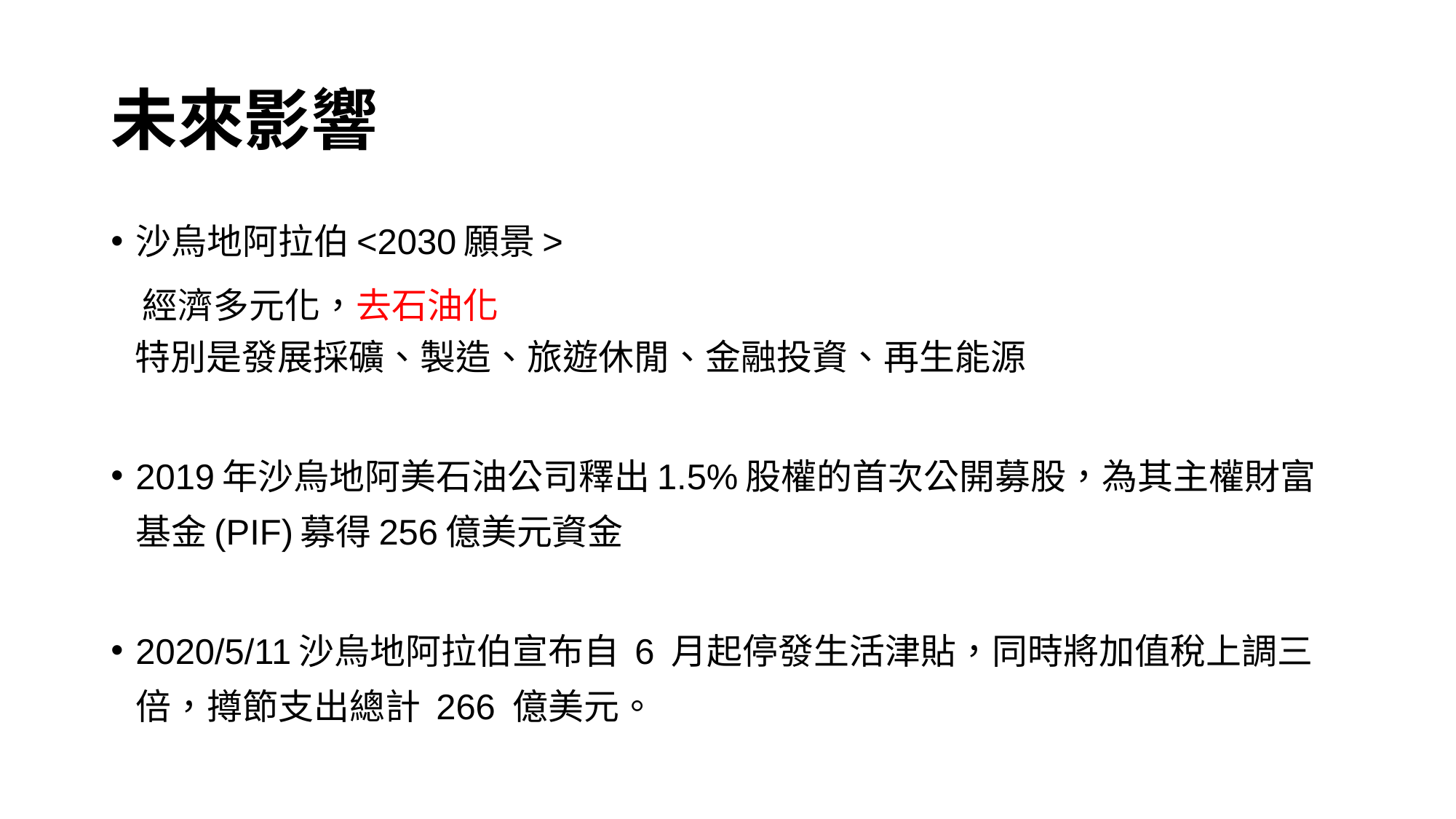

# 未來影響
沙烏地阿拉伯<2030願景>
   經濟多元化，去石油化
   特別是發展採礦、製造、旅遊休閒、金融投資、再生能源

2019年沙烏地阿美石油公司釋出1.5%股權的首次公開募股，為其主權財富基金(PIF)募得256億美元資金

2020/5/11沙烏地阿拉伯宣布自 6 月起停發生活津貼，同時將加值稅上調三倍，撙節支出總計 266 億美元。